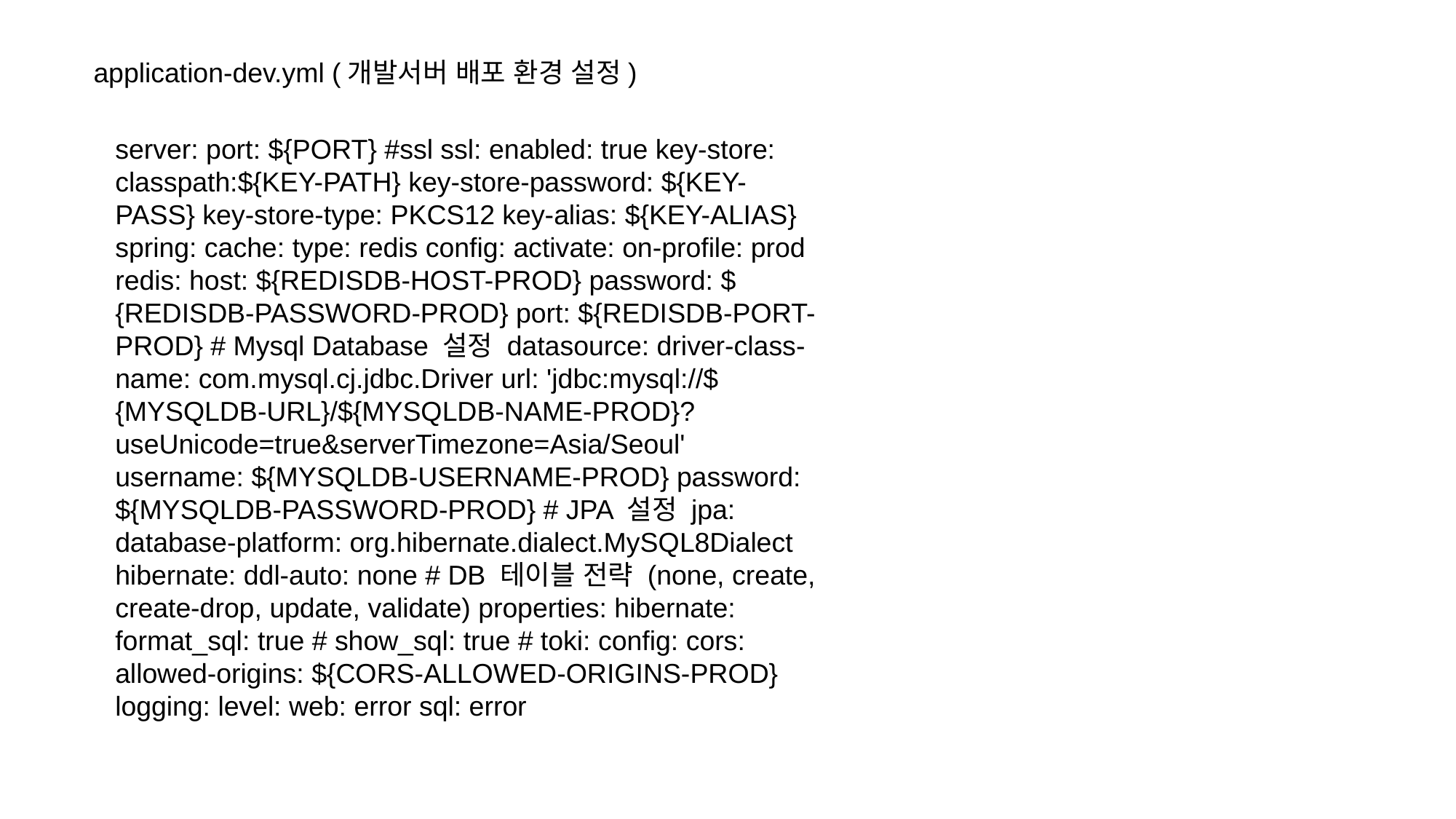

application-dev.yml (개발서버 배포 환경 설정)
server: port: ${PORT} #ssl ssl: enabled: true key-store: classpath:${KEY-PATH} key-store-password: ${KEY-PASS} key-store-type: PKCS12 key-alias: ${KEY-ALIAS} spring: cache: type: redis config: activate: on-profile: prod redis: host: ${REDISDB-HOST-PROD} password: ${REDISDB-PASSWORD-PROD} port: ${REDISDB-PORT-PROD} # Mysql Database 설정 datasource: driver-class-name: com.mysql.cj.jdbc.Driver url: 'jdbc:mysql://${MYSQLDB-URL}/${MYSQLDB-NAME-PROD}?useUnicode=true&serverTimezone=Asia/Seoul' username: ${MYSQLDB-USERNAME-PROD} password: ${MYSQLDB-PASSWORD-PROD} # JPA 설정 jpa: database-platform: org.hibernate.dialect.MySQL8Dialect hibernate: ddl-auto: none # DB 테이블 전략 (none, create, create-drop, update, validate) properties: hibernate: format_sql: true # show_sql: true # toki: config: cors: allowed-origins: ${CORS-ALLOWED-ORIGINS-PROD} logging: level: web: error sql: error